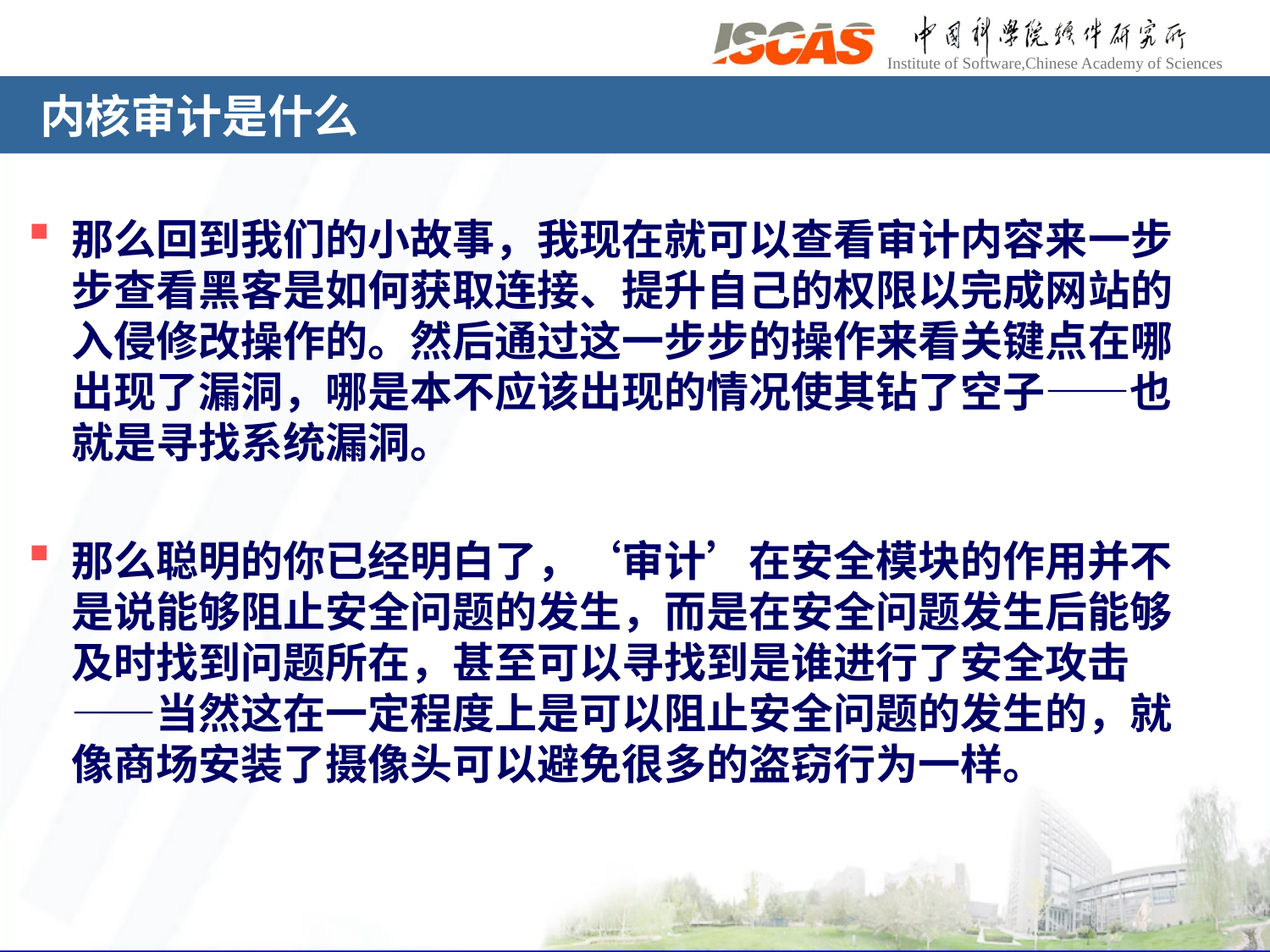

# 内核审计是什么
那么回到我们的小故事，我现在就可以查看审计内容来一步步查看黑客是如何获取连接、提升自己的权限以完成网站的入侵修改操作的。然后通过这一步步的操作来看关键点在哪出现了漏洞，哪是本不应该出现的情况使其钻了空子——也就是寻找系统漏洞。

那么聪明的你已经明白了，‘审计’在安全模块的作用并不是说能够阻止安全问题的发生，而是在安全问题发生后能够及时找到问题所在，甚至可以寻找到是谁进行了安全攻击——当然这在一定程度上是可以阻止安全问题的发生的，就像商场安装了摄像头可以避免很多的盗窃行为一样。